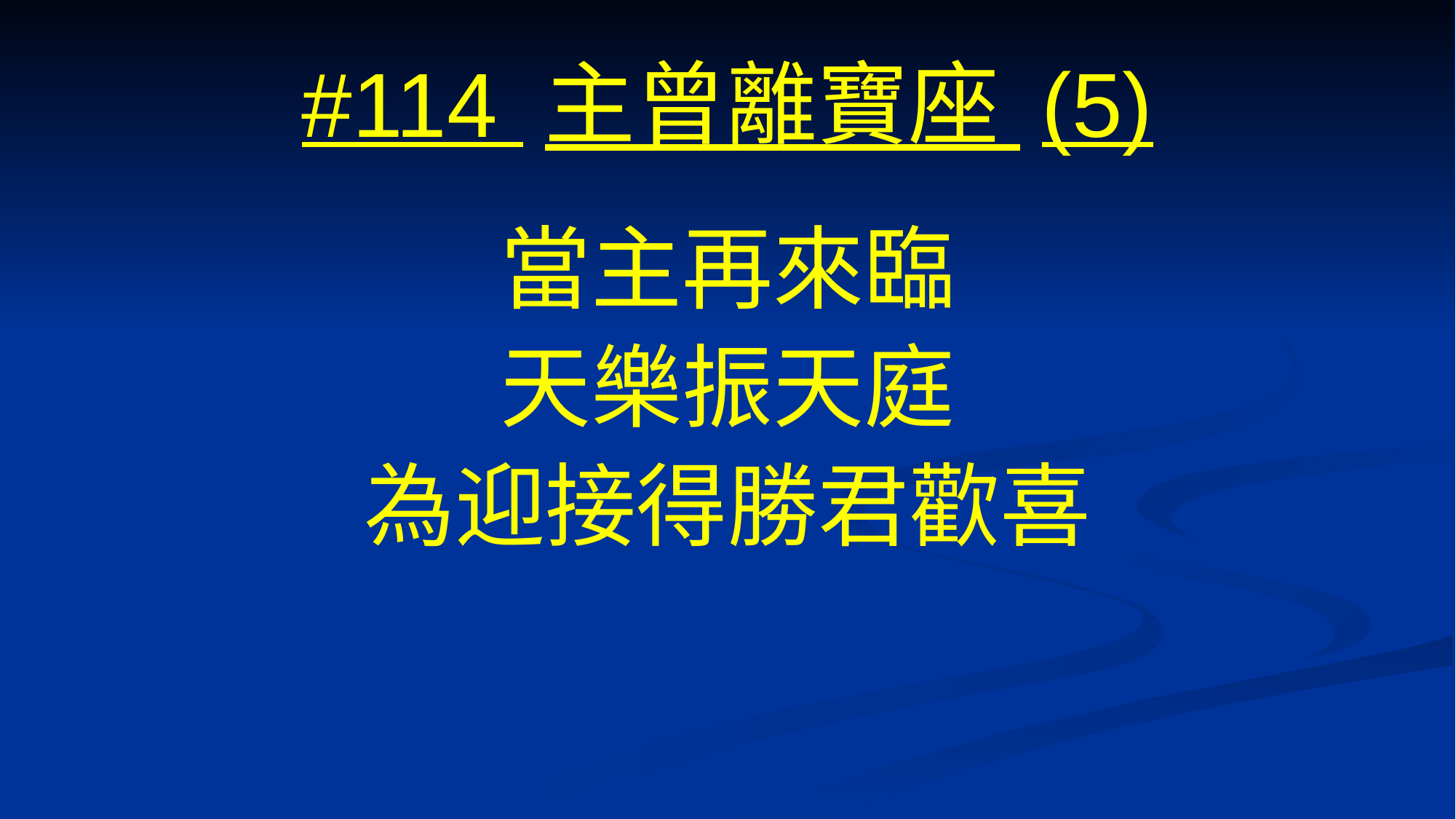

# #114 主曾離寶座 (5)
當主再來臨
天樂振天庭
為迎接得勝君歡喜